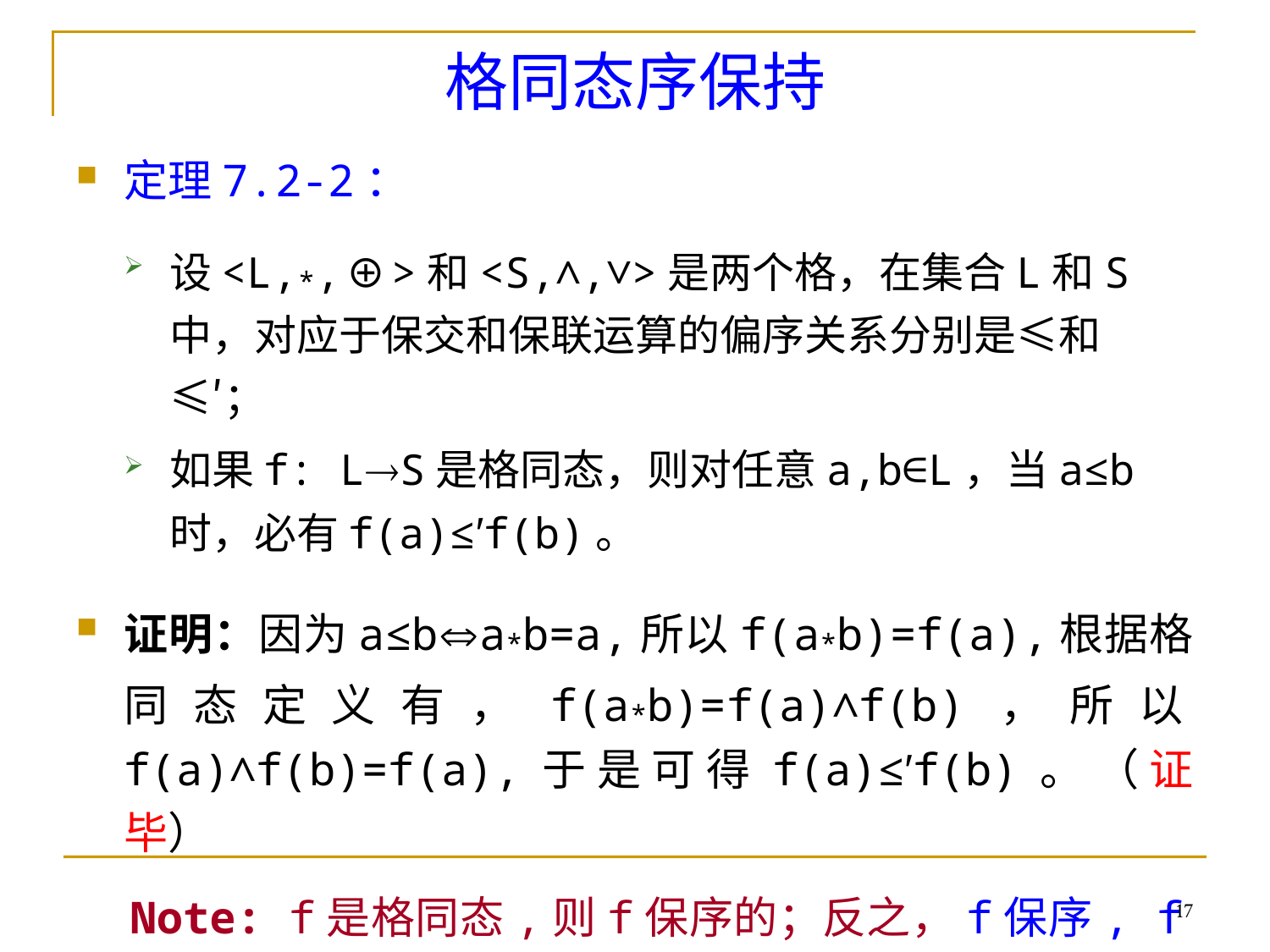

# 格同态序保持
定理7.2-2：
设<L,*,⊕>和<S,∧,∨>是两个格，在集合L和S中，对应于保交和保联运算的偏序关系分别是≤和≤′；
如果f: L→S是格同态，则对任意a,b∈L，当a≤b时，必有f(a)≤′f(b)。
证明：因为a≤b⇔a*b=a,所以f(a*b)=f(a),根据格同态定义有，f(a*b)=f(a)∧f(b)，所以f(a)∧f(b)=f(a),于是可得f(a)≤′f(b)。（证毕）
  Note: f是格同态,则f保序的；反之，f保序, f不一定是格同态。
17